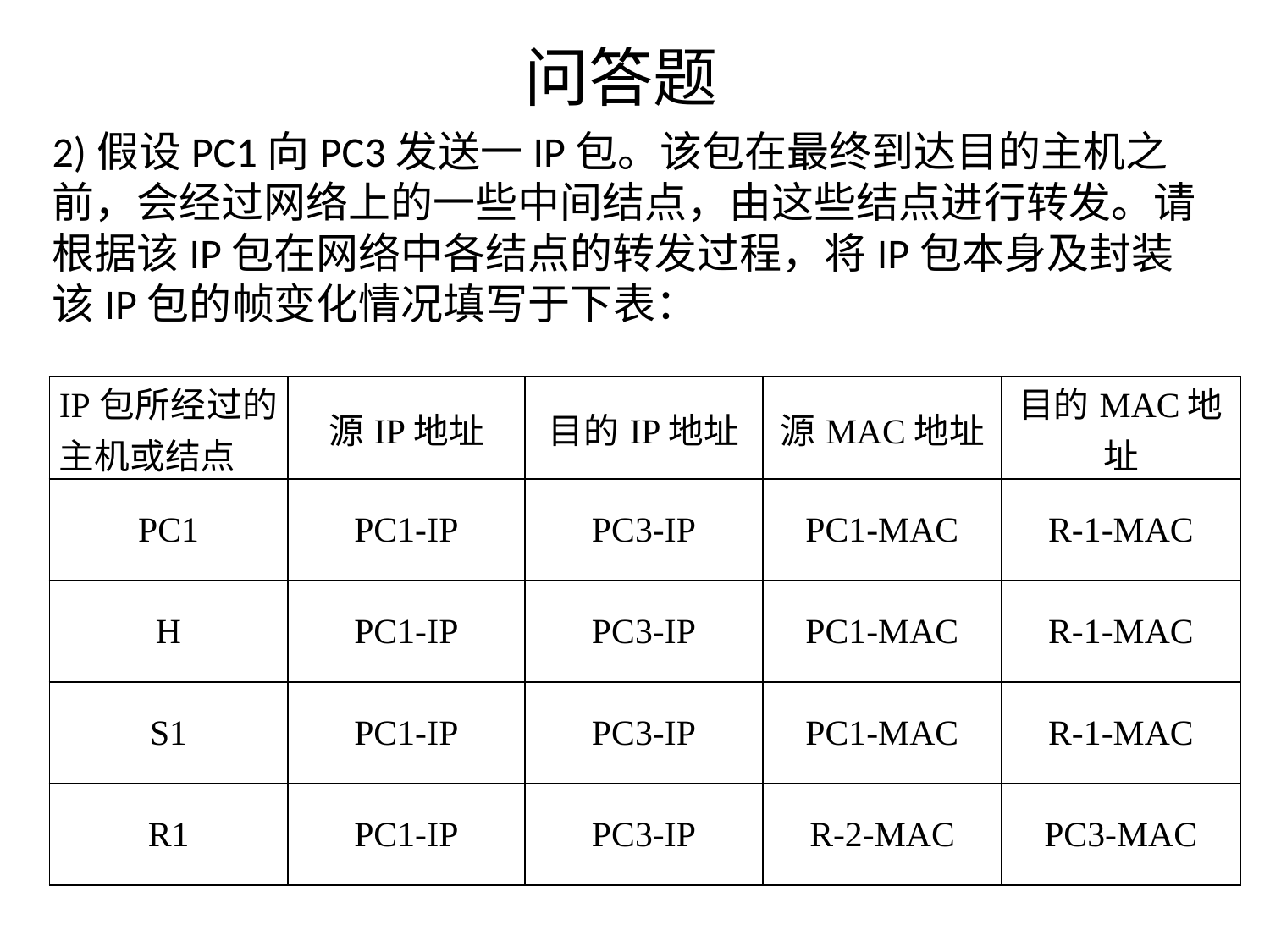

# 问答题
2)假设PC1向PC3发送一IP包。该包在最终到达目的主机之前，会经过网络上的一些中间结点，由这些结点进行转发。请根据该IP包在网络中各结点的转发过程，将IP包本身及封装该IP包的帧变化情况填写于下表：

| IP包所经过的主机或结点 | 源IP地址 | 目的IP地址 | 源MAC地址 | 目的MAC地址 |
| --- | --- | --- | --- | --- |
| PC1 | PC1-IP | PC3-IP | PC1-MAC | R-1-MAC |
| H | PC1-IP | PC3-IP | PC1-MAC | R-1-MAC |
| S1 | PC1-IP | PC3-IP | PC1-MAC | R-1-MAC |
| R1 | PC1-IP | PC3-IP | R-2-MAC | PC3-MAC |